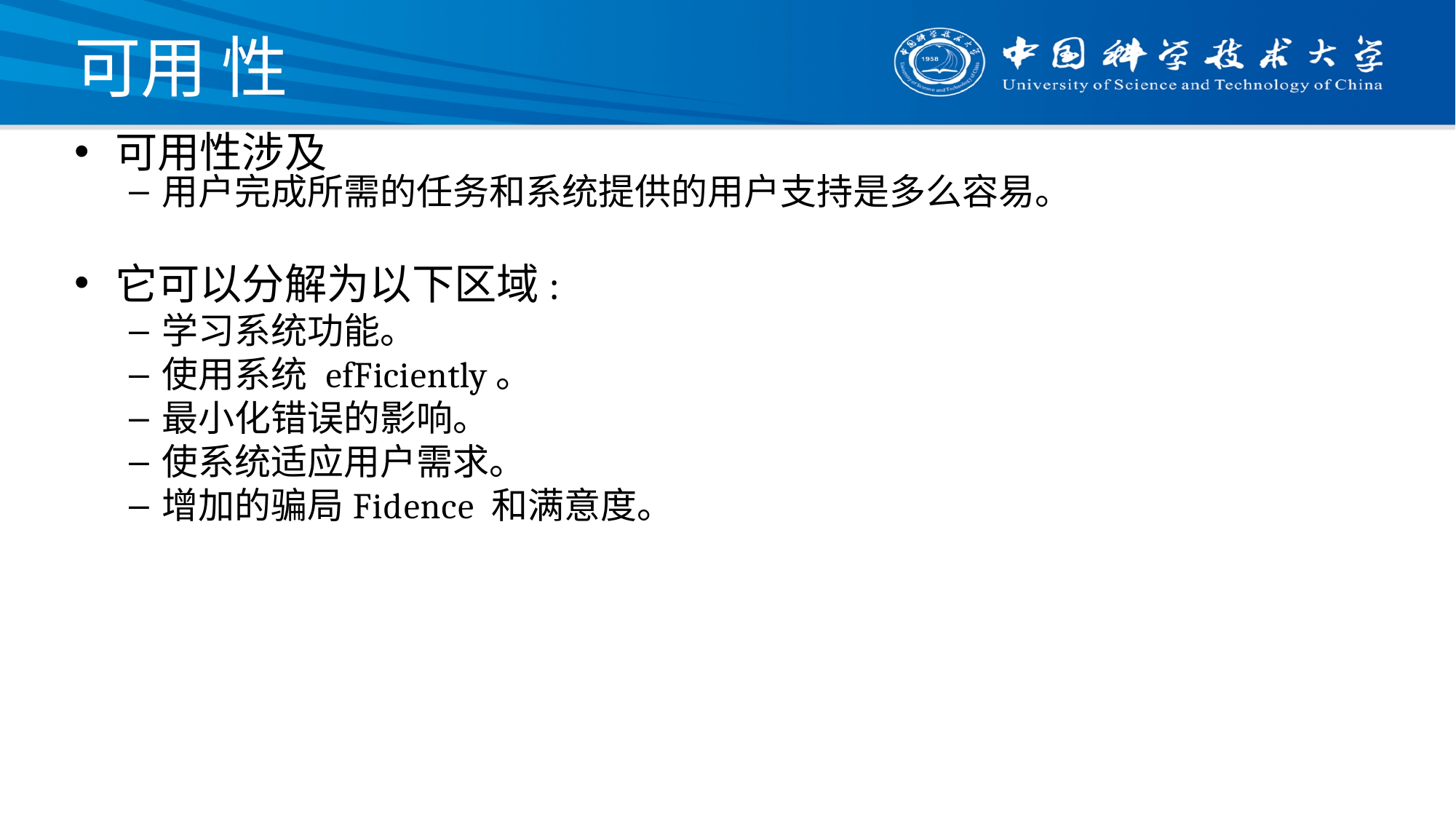

# 可用 性
可用性涉及
用户完成所需的任务和系统提供的用户支持是多么容易。

它可以分解为以下区域:
学习系统功能。
使用系统 efFiciently。
最小化错误的影响。
使系统适应用户需求。
增加的骗局Fidence 和满意度。